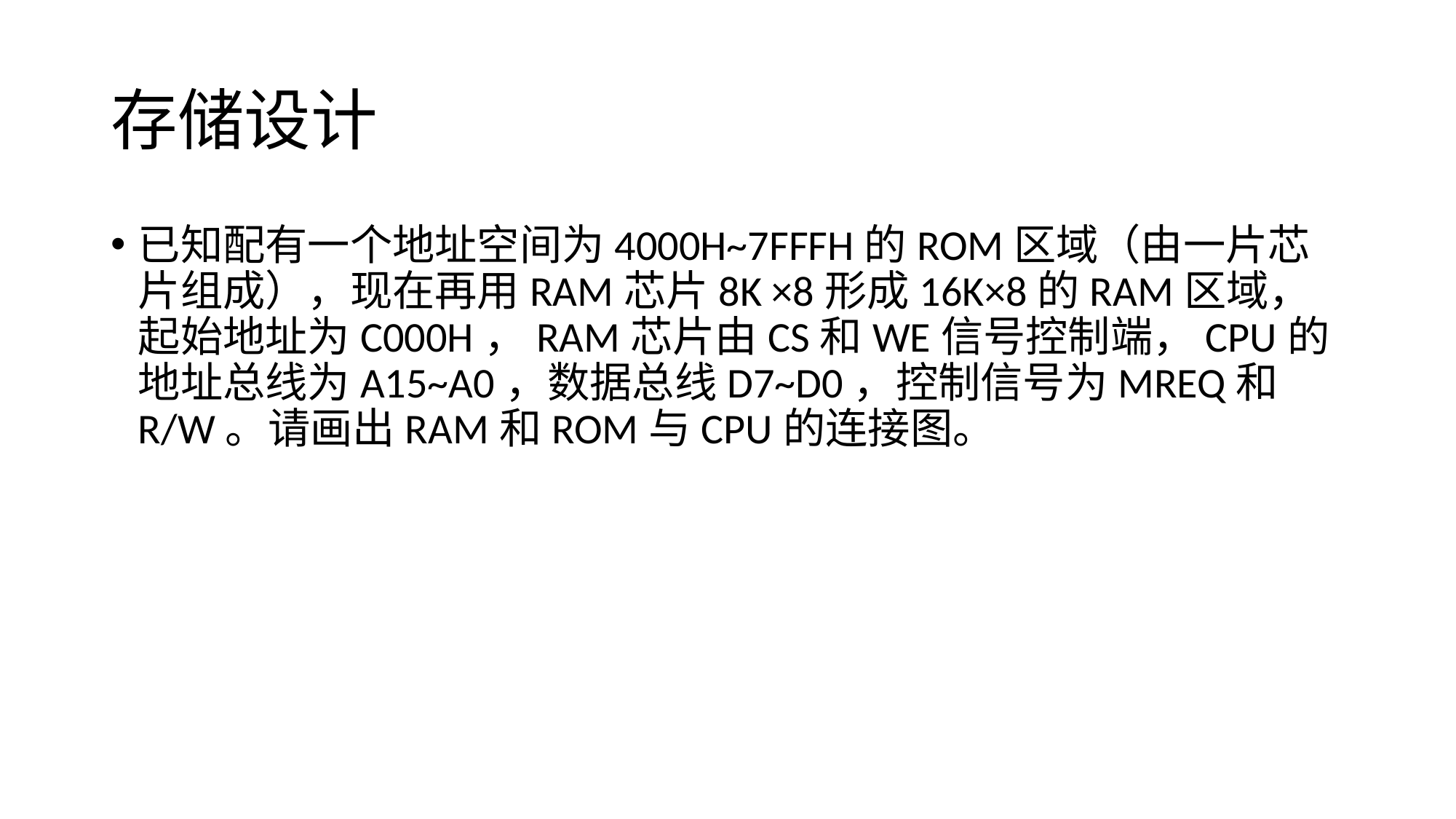

# 存储设计
已知配有一个地址空间为4000H~7FFFH的ROM区域（由一片芯片组成），现在再用RAM芯片8K ×8形成16K×8的RAM区域，起始地址为C000H，RAM芯片由CS和WE信号控制端，CPU的地址总线为A15~A0，数据总线D7~D0，控制信号为MREQ和R/W。请画出RAM和ROM与CPU的连接图。